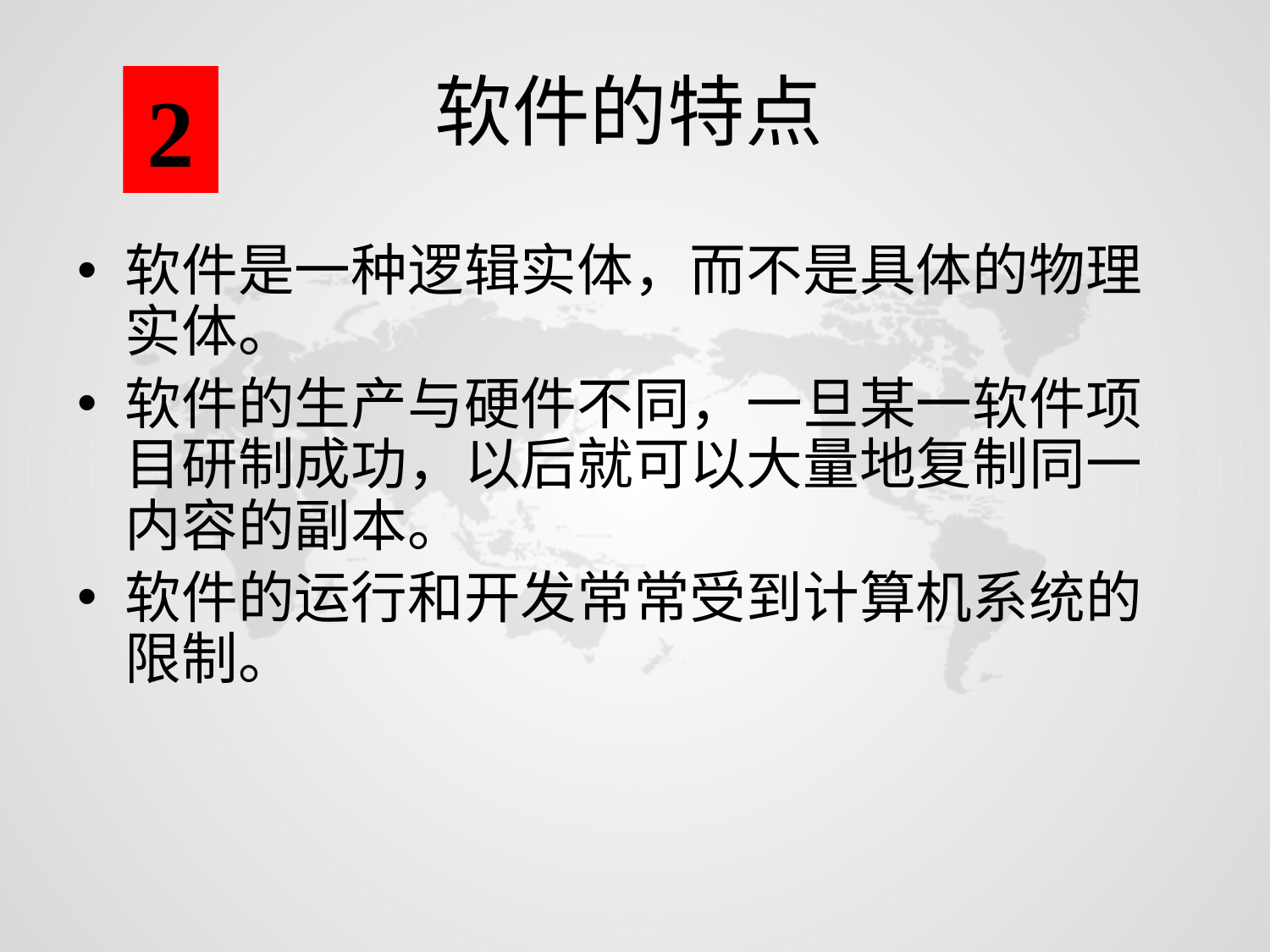

# 软件的特点
2
软件是一种逻辑实体，而不是具体的物理实体。
软件的生产与硬件不同，一旦某一软件项目研制成功，以后就可以大量地复制同一内容的副本。
软件的运行和开发常常受到计算机系统的限制。